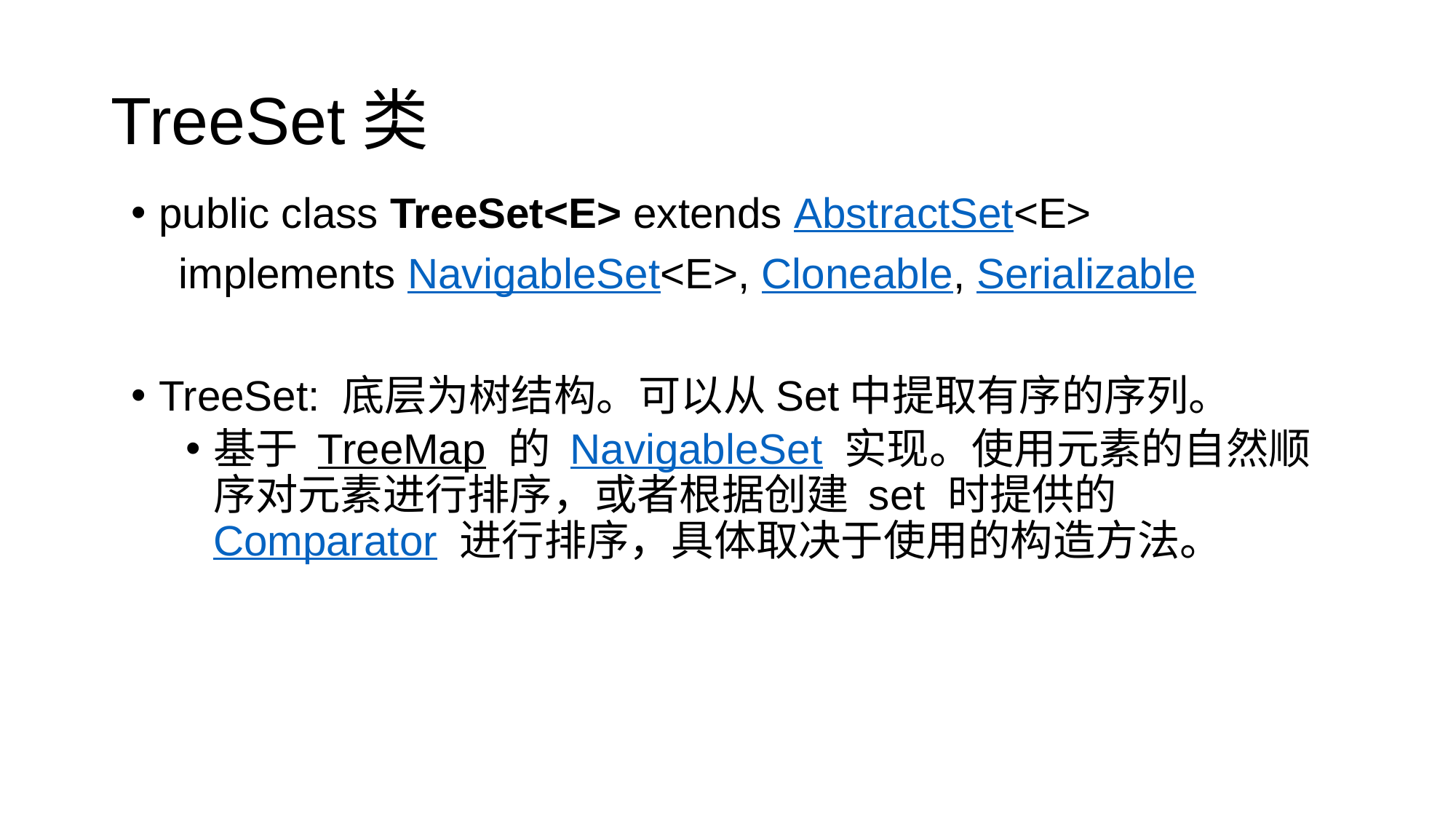

# TreeSet类
public class TreeSet<E> extends AbstractSet<E>
    implements NavigableSet<E>, Cloneable, Serializable

TreeSet: 底层为树结构。可以从Set中提取有序的序列。
基于 TreeMap 的 NavigableSet 实现。使用元素的自然顺序对元素进行排序，或者根据创建 set 时提供的 Comparator 进行排序，具体取决于使用的构造方法。